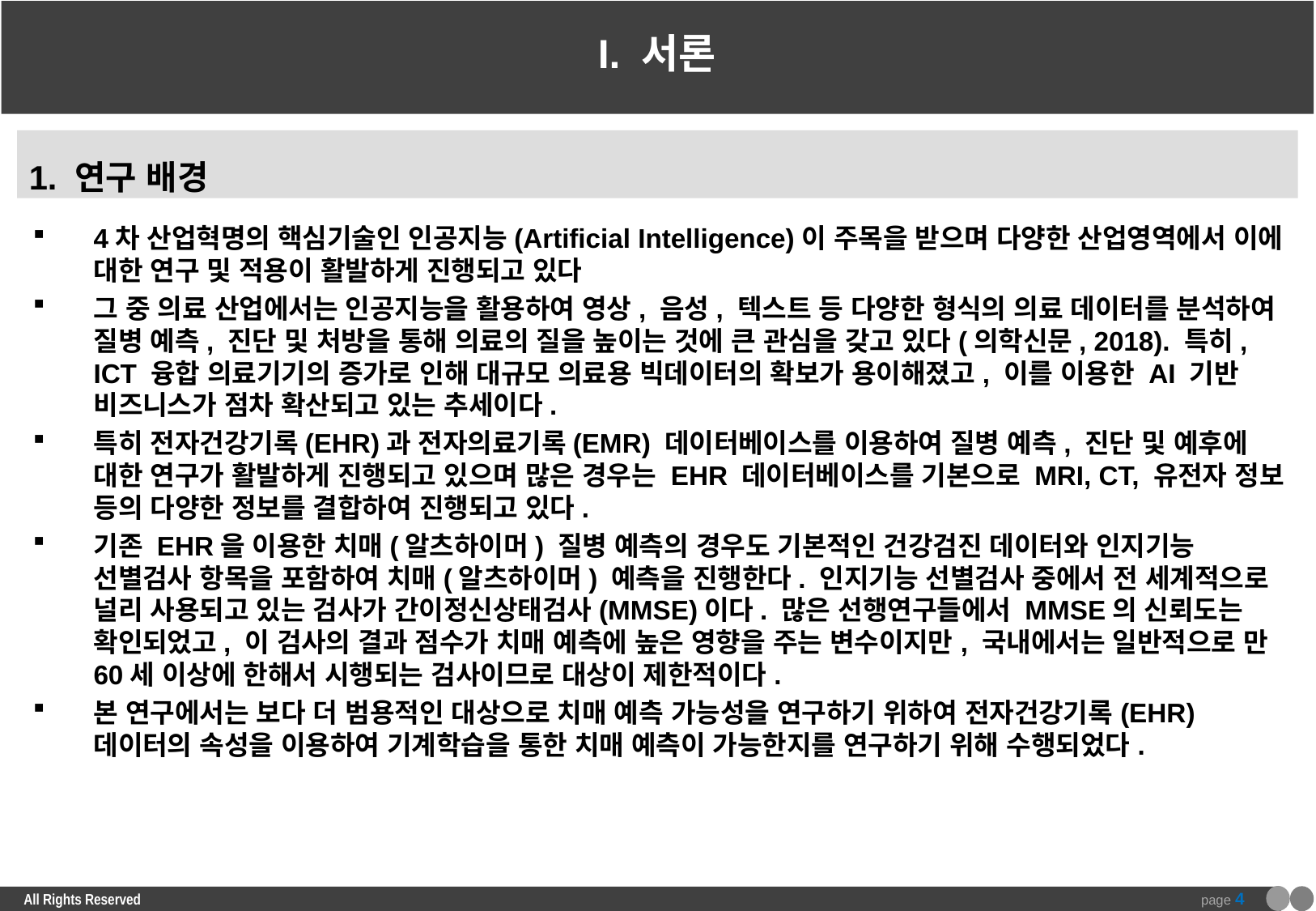

# I. 서론
1. 연구 배경
4차 산업혁명의 핵심기술인 인공지능(Artificial Intelligence)이 주목을 받으며 다양한 산업영역에서 이에 대한 연구 및 적용이 활발하게 진행되고 있다
그 중 의료 산업에서는 인공지능을 활용하여 영상, 음성, 텍스트 등 다양한 형식의 의료 데이터를 분석하여 질병 예측, 진단 및 처방을 통해 의료의 질을 높이는 것에 큰 관심을 갖고 있다(의학신문, 2018). 특히,  ICT 융합 의료기기의 증가로 인해 대규모 의료용 빅데이터의 확보가 용이해졌고, 이를 이용한 AI 기반 비즈니스가 점차 확산되고 있는 추세이다.
특히 전자건강기록(EHR)과 전자의료기록(EMR) 데이터베이스를 이용하여 질병 예측, 진단 및 예후에 대한 연구가 활발하게 진행되고 있으며 많은 경우는 EHR 데이터베이스를 기본으로 MRI, CT, 유전자 정보 등의 다양한 정보를 결합하여 진행되고 있다.
기존 EHR을 이용한 치매(알츠하이머) 질병 예측의 경우도 기본적인 건강검진 데이터와 인지기능 선별검사 항목을 포함하여 치매(알츠하이머) 예측을 진행한다. 인지기능 선별검사 중에서 전 세계적으로 널리 사용되고 있는 검사가 간이정신상태검사(MMSE)이다. 많은 선행연구들에서 MMSE의 신뢰도는 확인되었고, 이 검사의 결과 점수가 치매 예측에 높은 영향을 주는 변수이지만, 국내에서는 일반적으로 만 60세 이상에 한해서 시행되는 검사이므로 대상이 제한적이다.
본 연구에서는 보다 더 범용적인 대상으로 치매 예측 가능성을 연구하기 위하여 전자건강기록(EHR) 데이터의 속성을 이용하여 기계학습을 통한 치매 예측이 가능한지를 연구하기 위해 수행되었다.

page 4